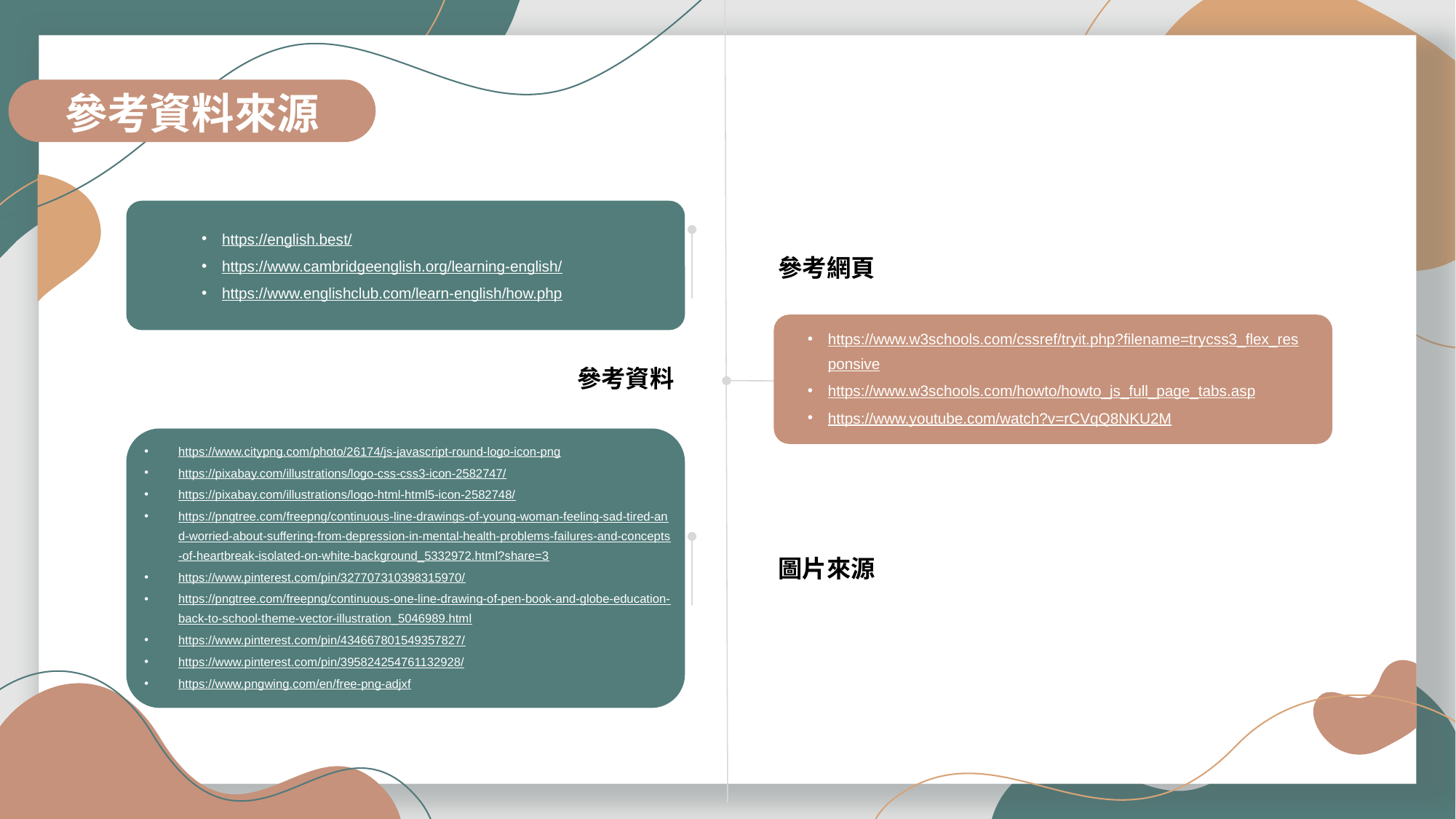

參考資料來源

https://english.best/
https://www.cambridgeenglish.org/learning-english/
https://www.englishclub.com/learn-english/how.php
參考網頁

https://www.w3schools.com/cssref/tryit.php?filename=trycss3_flex_responsive
https://www.w3schools.com/howto/howto_js_full_page_tabs.asp
https://www.youtube.com/watch?v=rCVqQ8NKU2M
參考資料

https://www.citypng.com/photo/26174/js-javascript-round-logo-icon-png
https://pixabay.com/illustrations/logo-css-css3-icon-2582747/
https://pixabay.com/illustrations/logo-html-html5-icon-2582748/
https://pngtree.com/freepng/continuous-line-drawings-of-young-woman-feeling-sad-tired-and-worried-about-suffering-from-depression-in-mental-health-problems-failures-and-concepts-of-heartbreak-isolated-on-white-background_5332972.html?share=3
https://www.pinterest.com/pin/327707310398315970/
https://pngtree.com/freepng/continuous-one-line-drawing-of-pen-book-and-globe-education-back-to-school-theme-vector-illustration_5046989.html
https://www.pinterest.com/pin/434667801549357827/
https://www.pinterest.com/pin/395824254761132928/
https://www.pngwing.com/en/free-png-adjxf

圖片來源